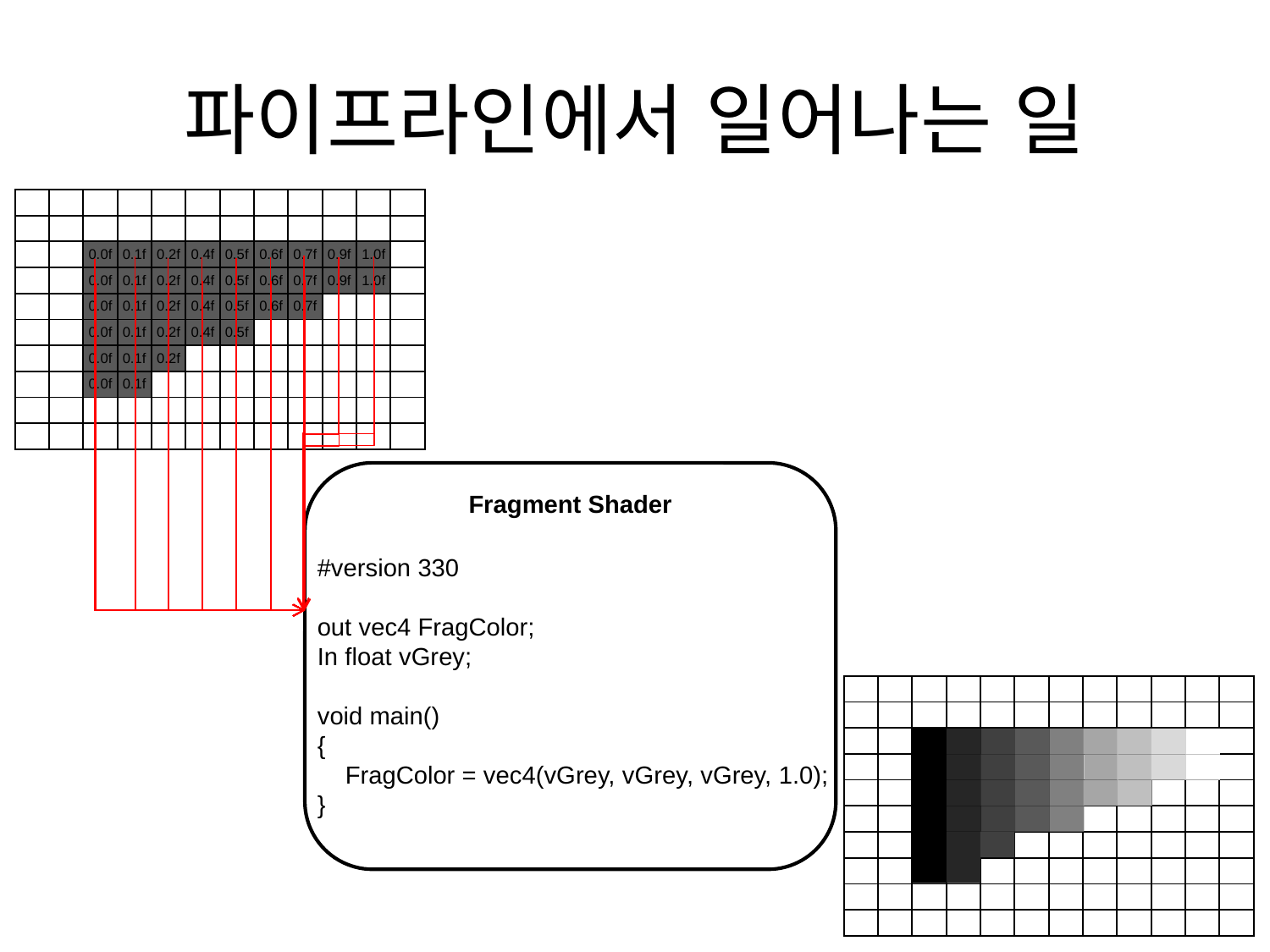

# 파이프라인에서 일어나는 일
|  |  |  |  |  |  |  |  |  |  |  |  |
| --- | --- | --- | --- | --- | --- | --- | --- | --- | --- | --- | --- |
|  |  |  |  |  |  |  |  |  |  |  |  |
|  |  | 0.0f | 0.1f | 0.2f | 0.4f | 0.5f | 0.6f | 0.7f | 0.9f | 1.0f |  |
|  |  | 0.0f | 0.1f | 0.2f | 0.4f | 0.5f | 0.6f | 0.7f | 0.9f | 1.0f |  |
|  |  | 0.0f | 0.1f | 0.2f | 0.4f | 0.5f | 0.6f | 0.7f |  |  |  |
|  |  | 0.0f | 0.1f | 0.2f | 0.4f | 0.5f |  |  |  |  |  |
|  |  | 0.0f | 0.1f | 0.2f |  |  |  |  |  |  |  |
|  |  | 0.0f | 0.1f |  |  |  |  |  |  |  |  |
|  |  |  |  |  |  |  |  |  |  |  |  |
|  |  |  |  |  |  |  |  |  |  |  |  |
Fragment Shader
#version 330

out vec4 FragColor;
In float vGrey;

void main()
{
    FragColor = vec4(vGrey, vGrey, vGrey, 1.0);
}
|  |  |  |  |  |  |  |  |  |  |  |  |
| --- | --- | --- | --- | --- | --- | --- | --- | --- | --- | --- | --- |
|  |  |  |  |  |  |  |  |  |  |  |  |
|  |  |  |  |  |  |  |  |  |  |  |  |
|  |  |  |  |  |  |  |  |  |  |  |  |
|  |  |  |  |  |  |  |  |  |  |  |  |
|  |  |  |  |  |  |  |  |  |  |  |  |
|  |  |  |  |  |  |  |  |  |  |  |  |
|  |  |  |  |  |  |  |  |  |  |  |  |
|  |  |  |  |  |  |  |  |  |  |  |  |
|  |  |  |  |  |  |  |  |  |  |  |  |